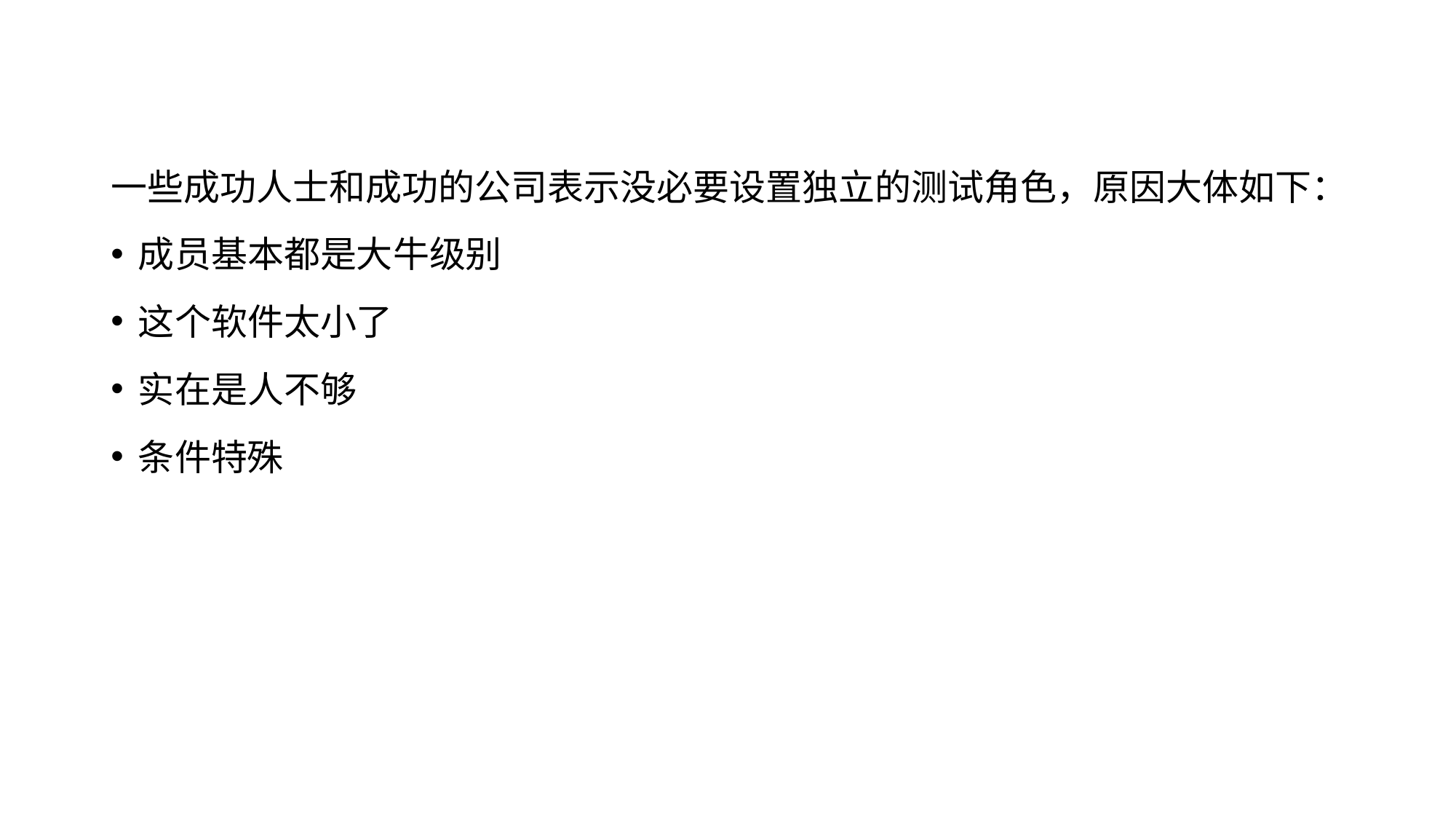

一些成功人士和成功的公司表示没必要设置独立的测试角色，原因大体如下：
成员基本都是大牛级别
这个软件太小了
实在是人不够
条件特殊